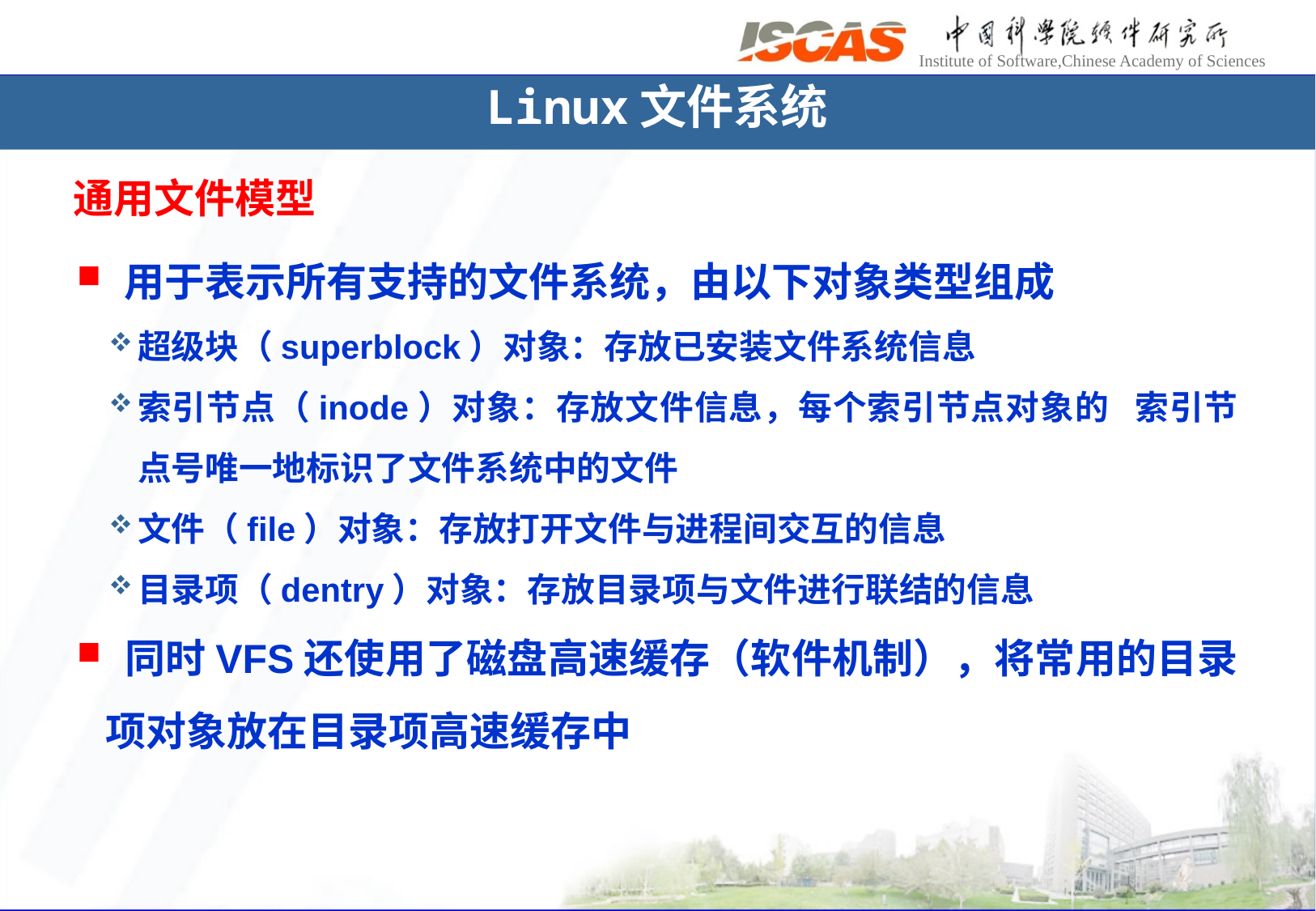

Linux文件系统
通用文件模型
 用于表示所有支持的文件系统，由以下对象类型组成
超级块（superblock）对象：存放已安装文件系统信息
索引节点（inode）对象：存放文件信息，每个索引节点对象的   索引节点号唯一地标识了文件系统中的文件
文件（file）对象：存放打开文件与进程间交互的信息
目录项（dentry）对象：存放目录项与文件进行联结的信息
 同时VFS还使用了磁盘高速缓存（软件机制），将常用的目录项对象放在目录项高速缓存中